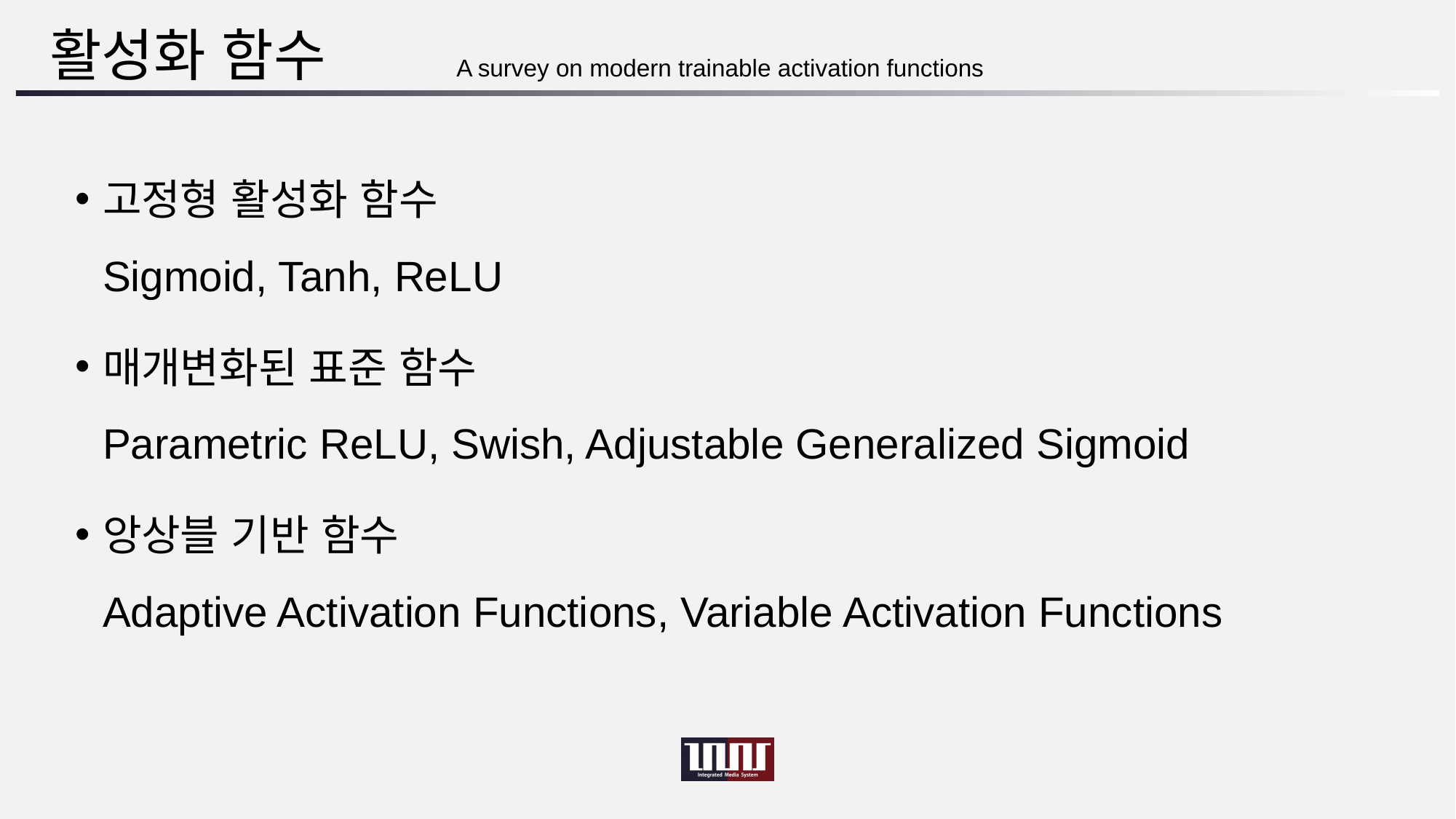

# 활성화 함수
A survey on modern trainable activation functions
고정형 활성화 함수
Sigmoid, Tanh, ReLU
매개변화된 표준 함수
Parametric ReLU, Swish, Adjustable Generalized Sigmoid
앙상블 기반 함수
Adaptive Activation Functions, Variable Activation Functions